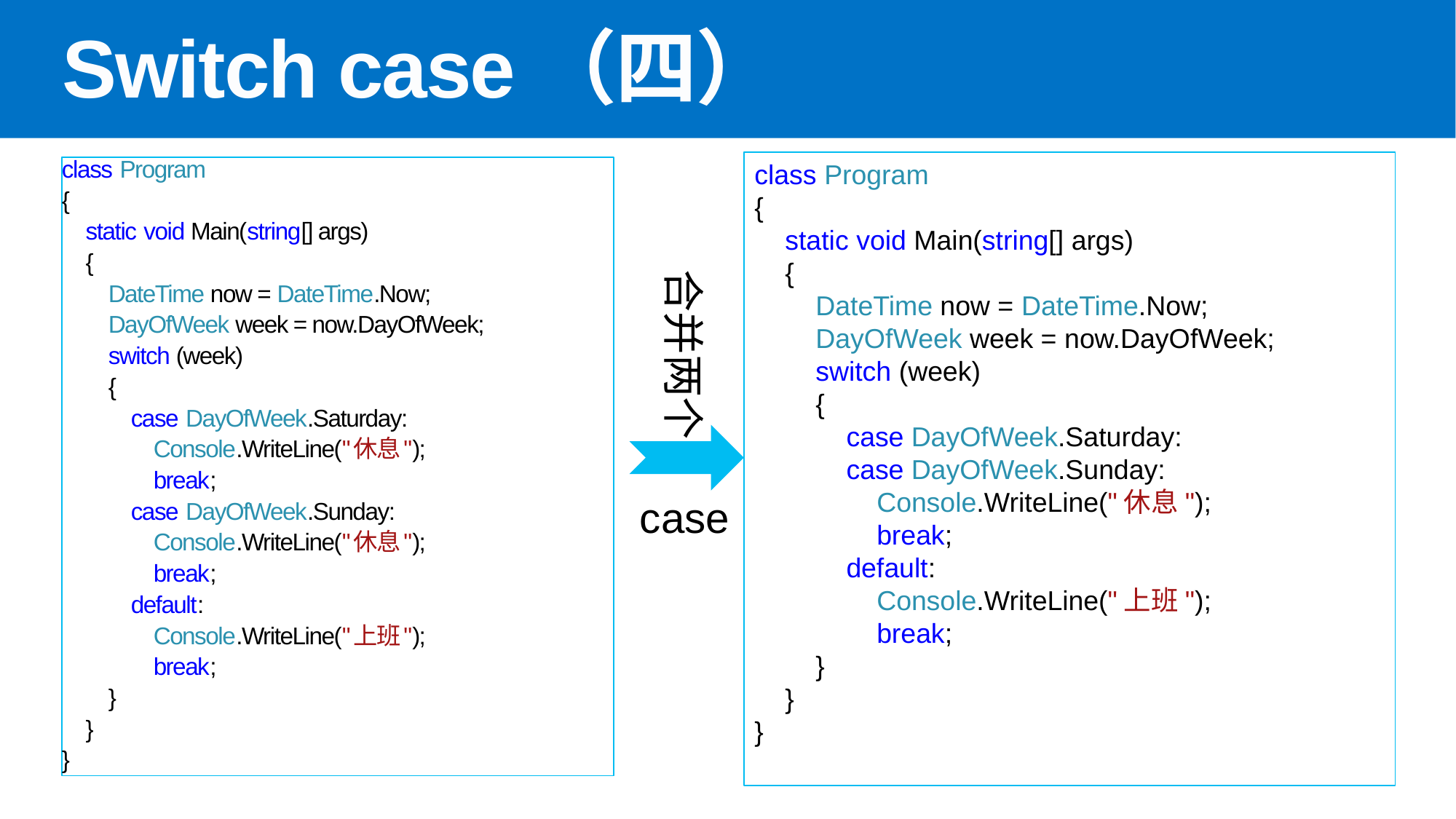

# Switch case（四）
class Program
{
    static void Main(string[] args)
    {
        DateTime now = DateTime.Now;
        DayOfWeek week = now.DayOfWeek;
        switch (week)
        {
            case DayOfWeek.Saturday:
            case DayOfWeek.Sunday:
                Console.WriteLine("休息");
                break;
            default:
                Console.WriteLine("上班");
                break;
        }
    }
}

class Program
{
    static void Main(string[] args)
    {
        DateTime now = DateTime.Now;
        DayOfWeek week = now.DayOfWeek;
        switch (week)
        {
            case DayOfWeek.Saturday:
                Console.WriteLine("休息");
                break;
            case DayOfWeek.Sunday:
                Console.WriteLine("休息");
                break;
            default:
                Console.WriteLine("上班");
                break;
        }
    }
}

合并两个

case